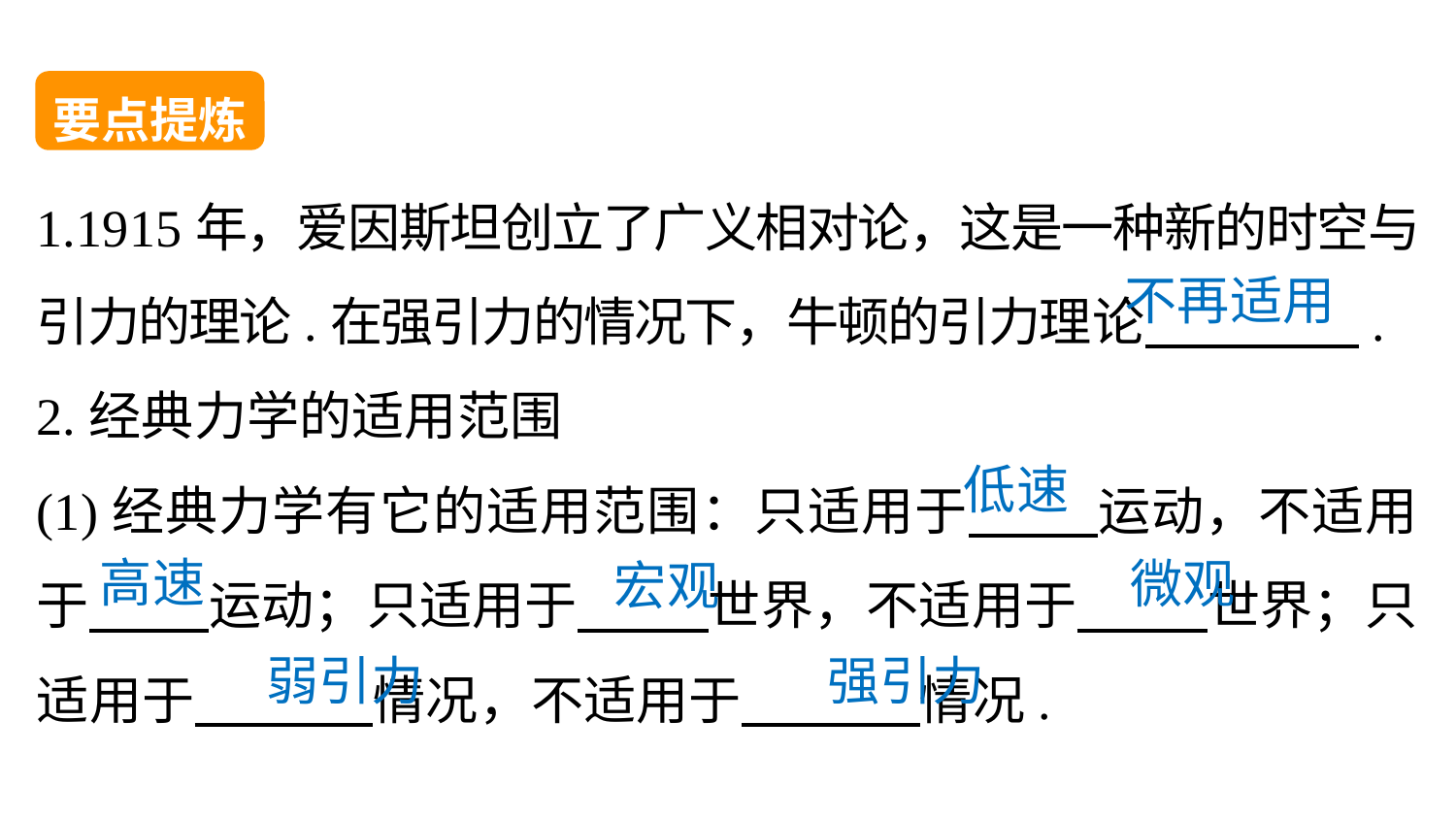

要点提炼
1.1915年，爱因斯坦创立了广义相对论，这是一种新的时空与引力的理论.在强引力的情况下，牛顿的引力理论                  .
2.经典力学的适用范围
(1)经典力学有它的适用范围：只适用于          运动，不适用于          运动；只适用于           世界，不适用于           世界；只适用于               情况，不适用于               情况.
不再适用
低速
高速
微观
宏观
弱引力
强引力